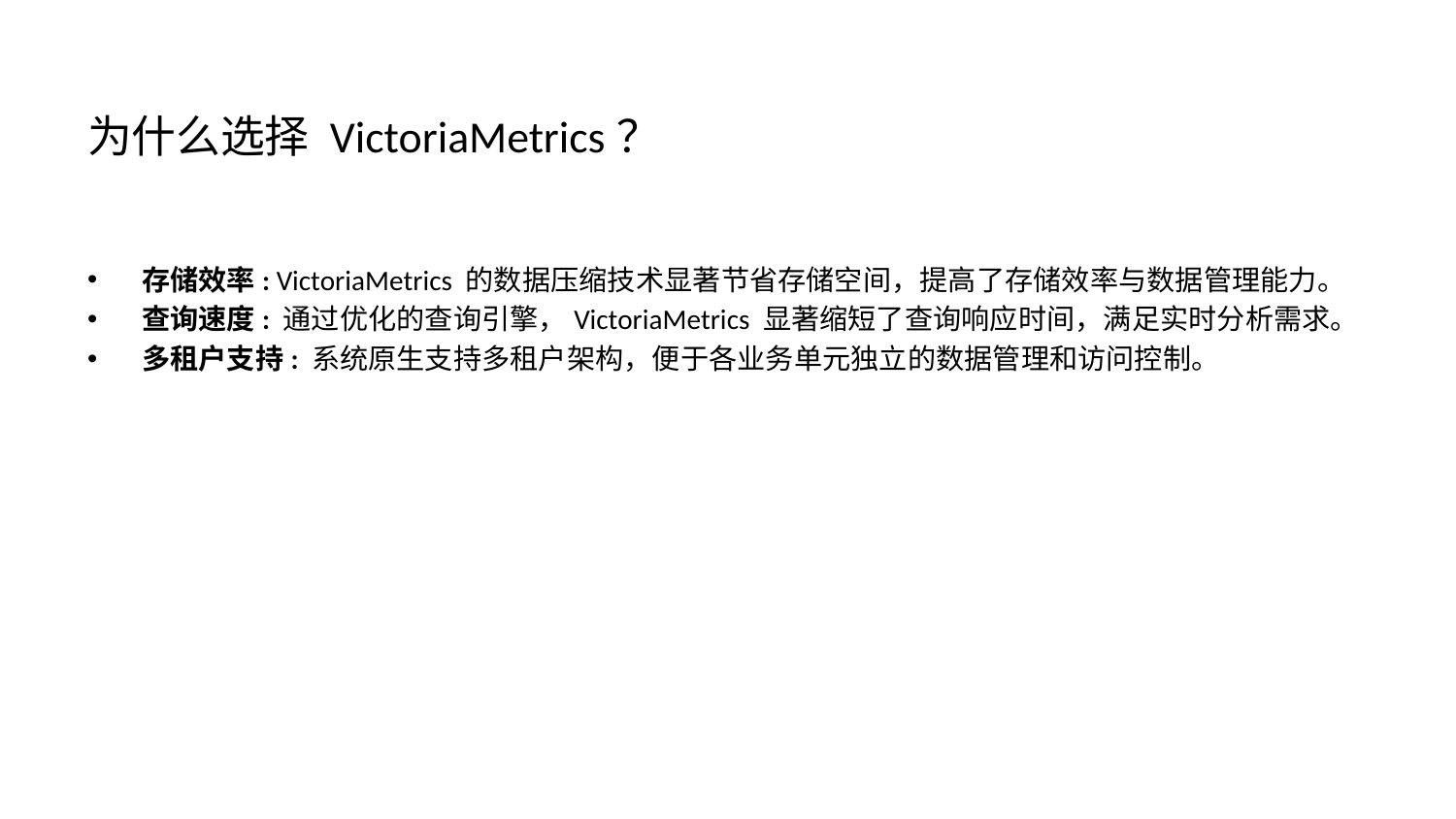

# 为什么选择 VictoriaMetrics？
存储效率: VictoriaMetrics 的数据压缩技术显著节省存储空间，提高了存储效率与数据管理能力。
查询速度: 通过优化的查询引擎，VictoriaMetrics 显著缩短了查询响应时间，满足实时分析需求。
多租户支持: 系统原生支持多租户架构，便于各业务单元独立的数据管理和访问控制。